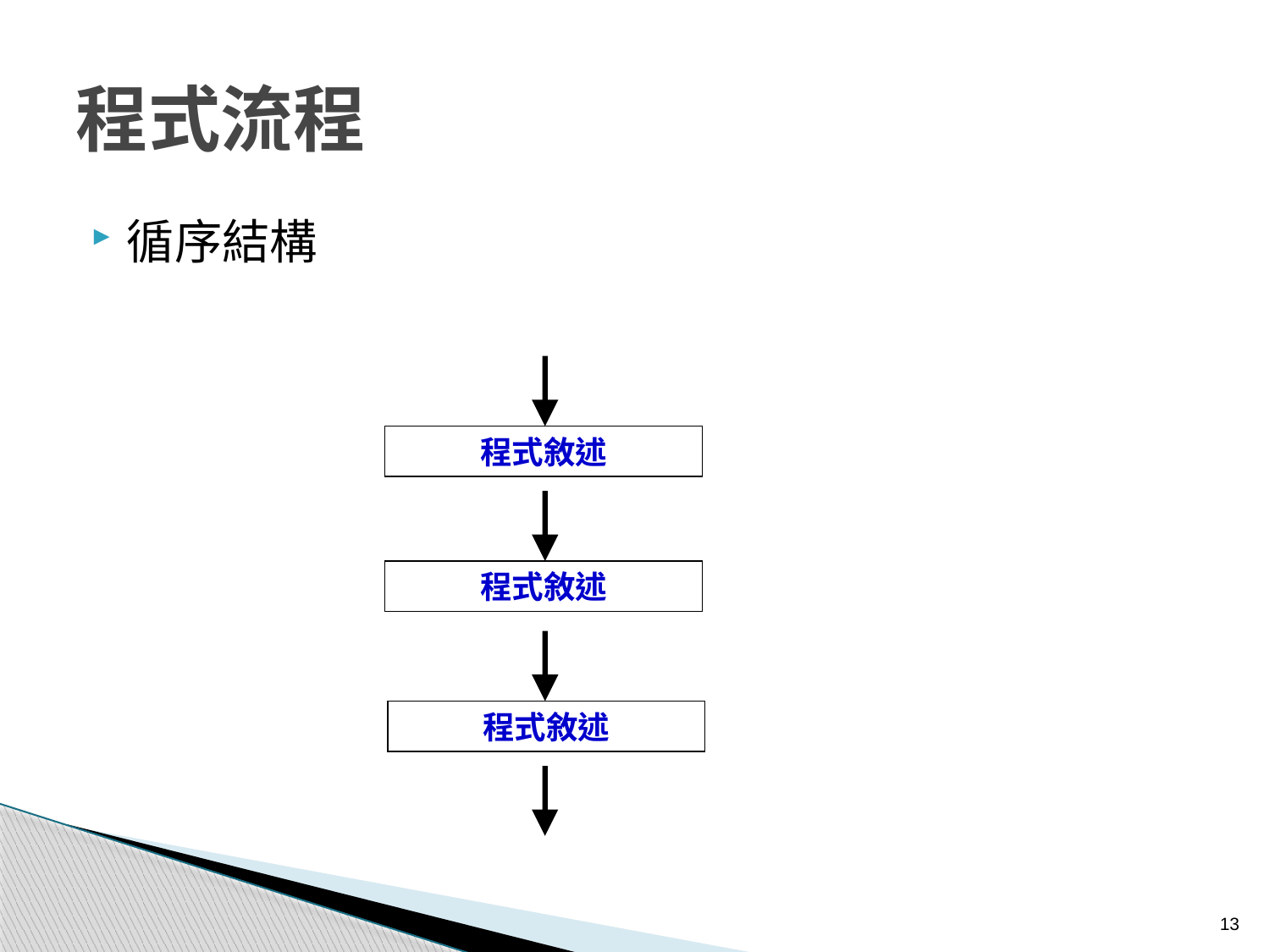

# 程式流程
循序結構

程式敘述

程式敘述

程式敘述

13